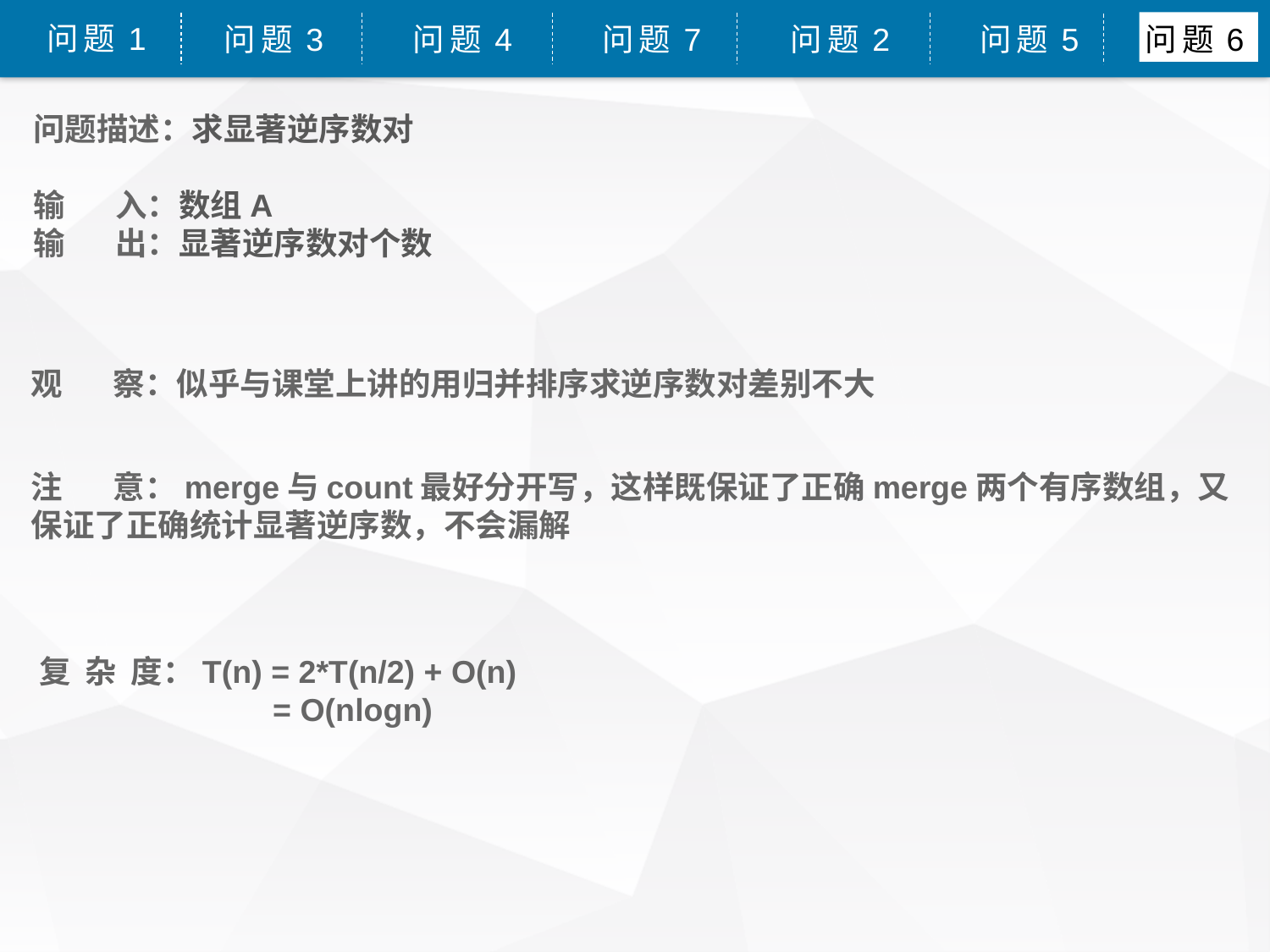

问题1

问题3
问题4
问题7
问题2
问题5
问题6
问题描述：求显著逆序数对

输       入：数组A
输       出：显著逆序数对个数
观       察：似乎与课堂上讲的用归并排序求逆序数对差别不大
注       意：merge与count最好分开写，这样既保证了正确merge两个有序数组，又保证了正确统计显著逆序数，不会漏解
复  杂  度：T(n) = 2*T(n/2) + O(n)
	            = O(nlogn)